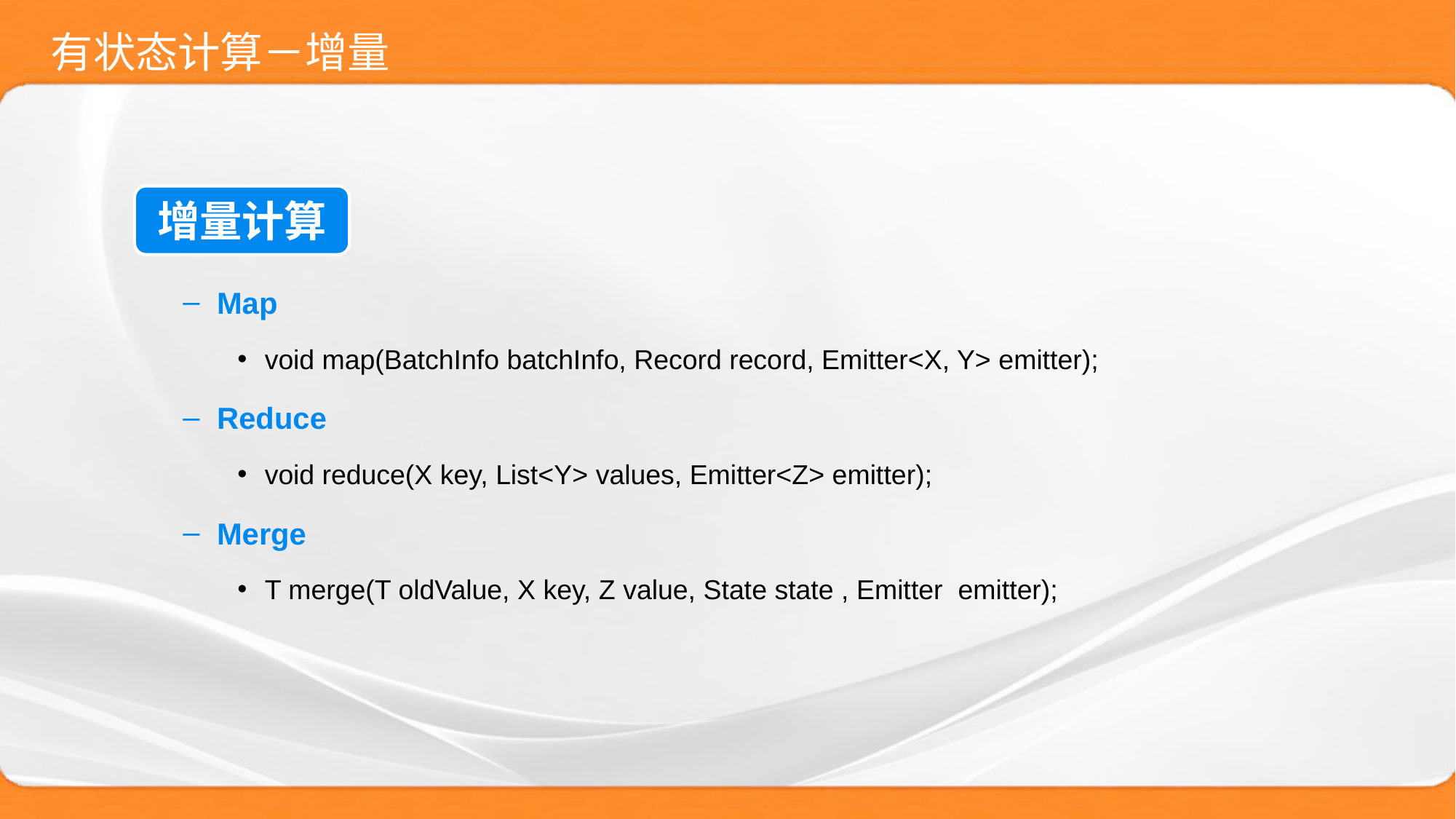

# 有状态计算－增量

Map
void map(BatchInfo batchInfo, Record record, Emitter<X, Y> emitter);
Reduce
void reduce(X key, List<Y> values, Emitter<Z> emitter);
Merge
T merge(T oldValue, X key, Z value, State state , Emitter  emitter);
增量计算